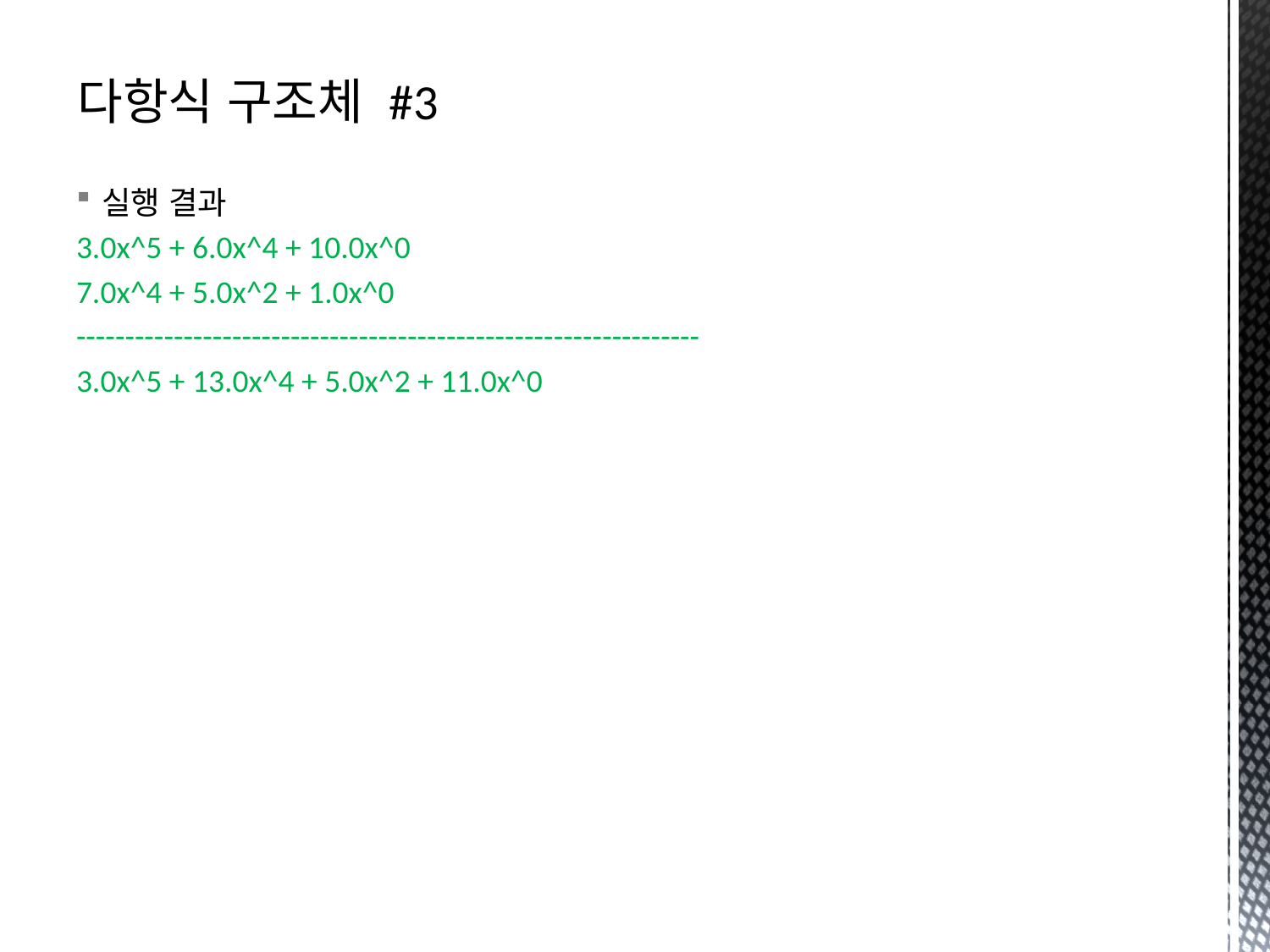

# 다항식 구조체 #3
실행 결과
3.0x^5 + 6.0x^4 + 10.0x^0
7.0x^4 + 5.0x^2 + 1.0x^0
----------------------------------------------------------------
3.0x^5 + 13.0x^4 + 5.0x^2 + 11.0x^0